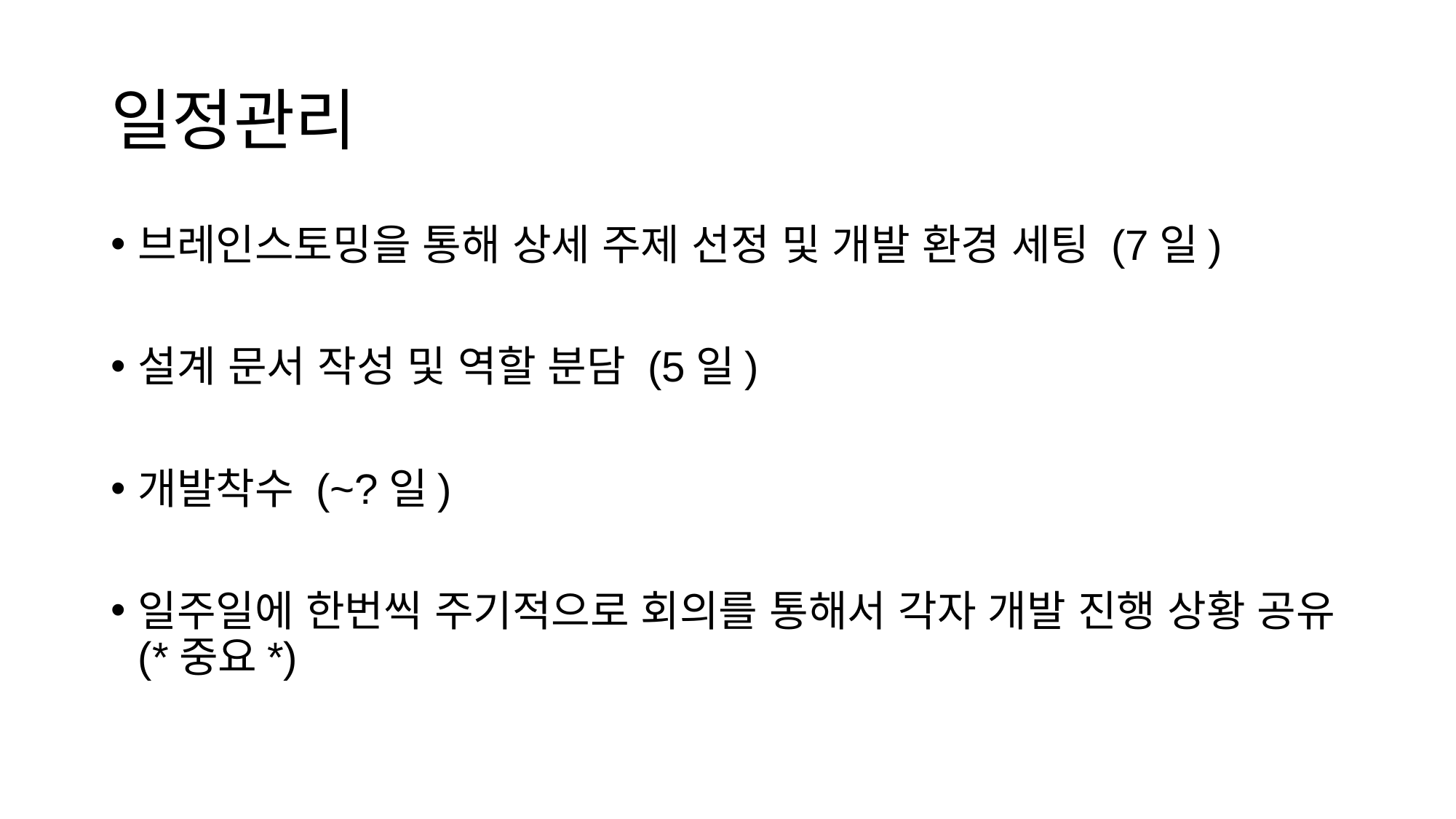

# 일정관리
브레인스토밍을 통해 상세 주제 선정 및 개발 환경 세팅 (7일)

설계 문서 작성 및 역할 분담 (5일)

개발착수 (~?일)

일주일에 한번씩 주기적으로 회의를 통해서 각자 개발 진행 상황 공유 (*중요*)